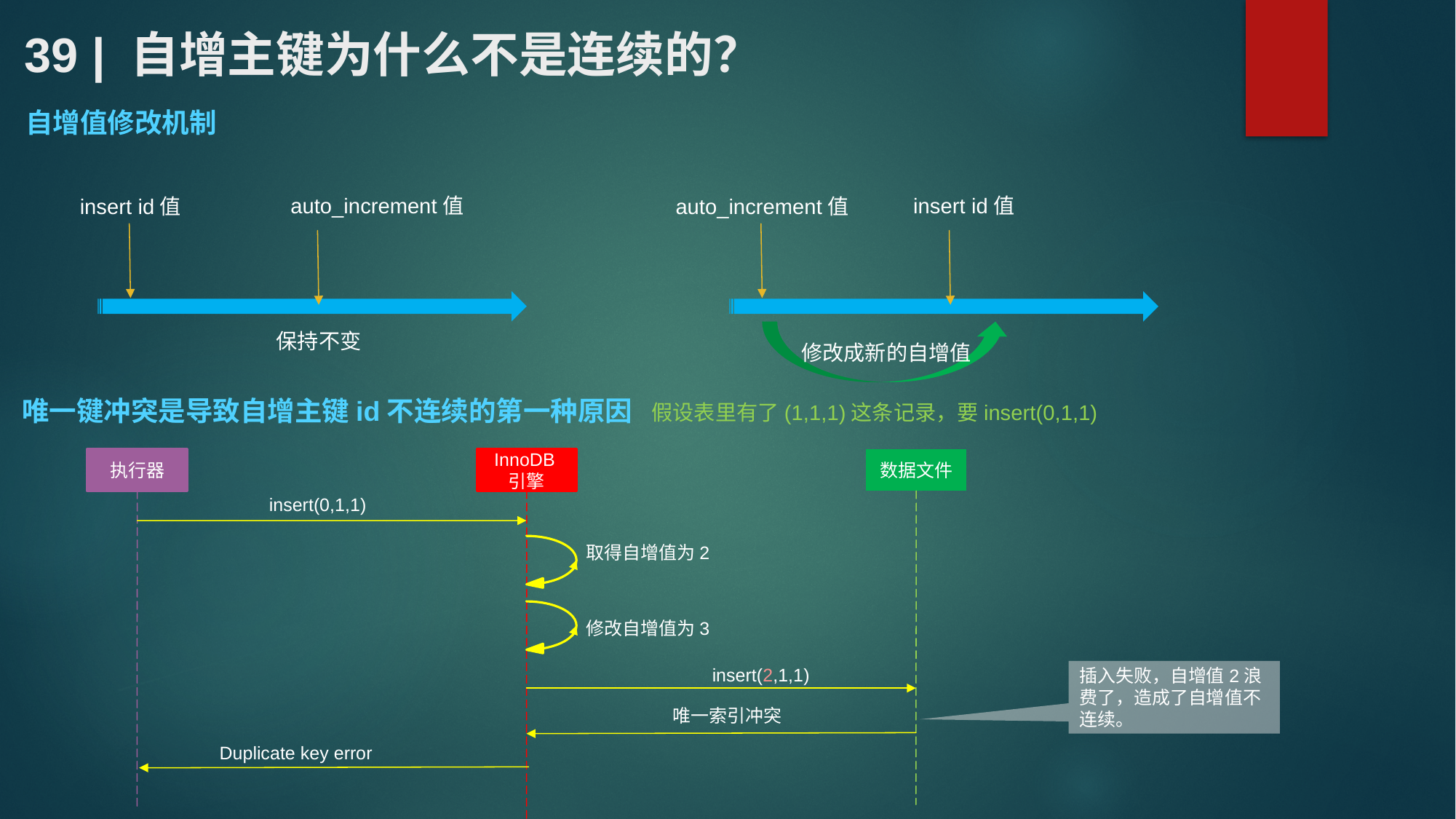

# 39 | 自增主键为什么不是连续的？
自增值修改机制
auto_increment值
insert id值
insert id值
auto_increment值

保持不变
修改成新的自增值
唯一键冲突是导致自增主键id不连续的第一种原因
假设表里有了(1,1,1)这条记录，要insert(0,1,1)
执行器
数据文件
InnoDB引擎
insert(0,1,1)

取得自增值为2

修改自增值为3
insert(2,1,1)
插入失败，自增值2浪费了，造成了自增值不连续。
唯一索引冲突
Duplicate key error